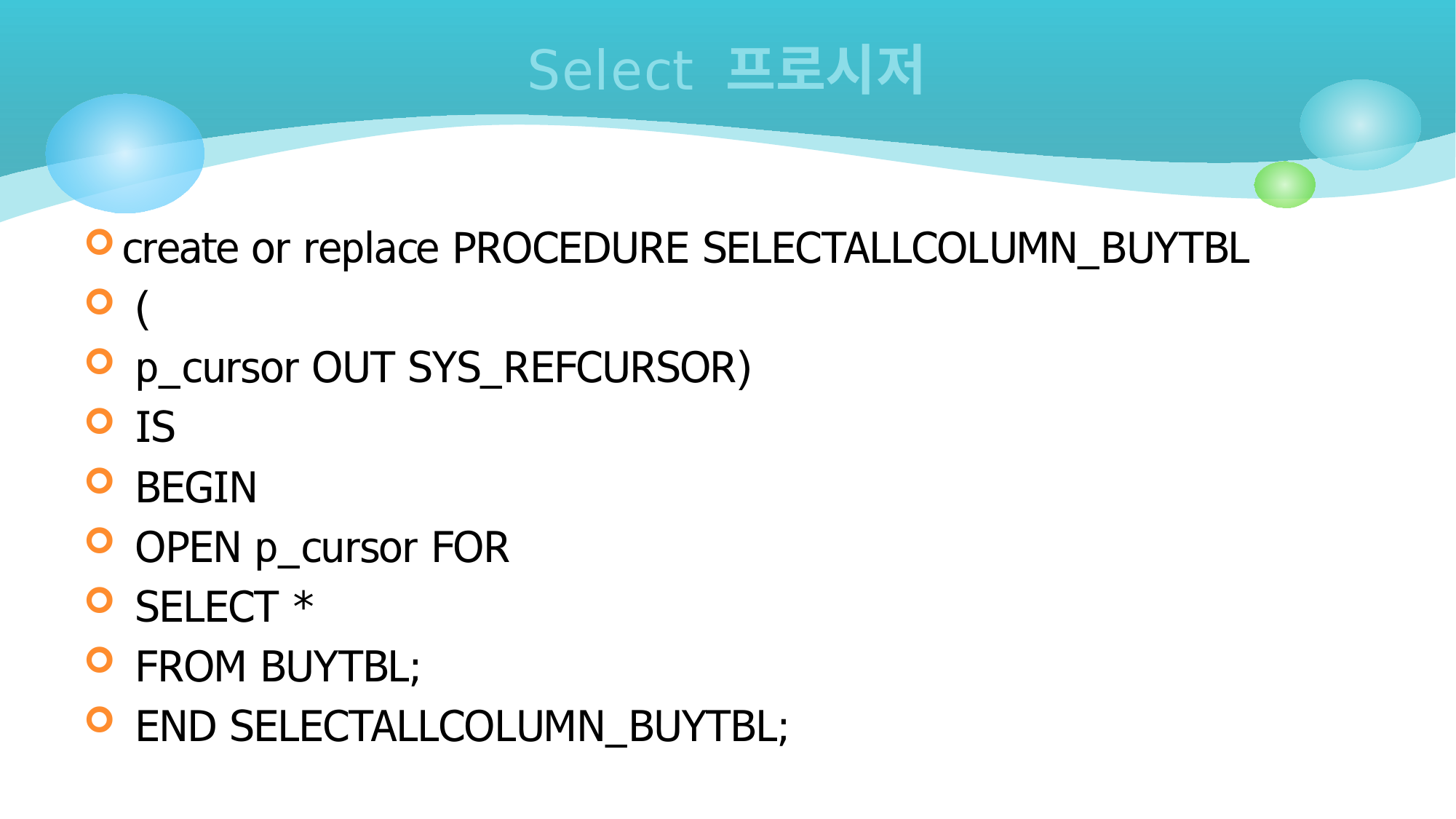

# Select 프로시저
create or replace PROCEDURE SELECTALLCOLUMN_BUYTBL
 (
 p_cursor OUT SYS_REFCURSOR)
 IS
 BEGIN
 OPEN p_cursor FOR
 SELECT *
 FROM BUYTBL;
 END SELECTALLCOLUMN_BUYTBL;